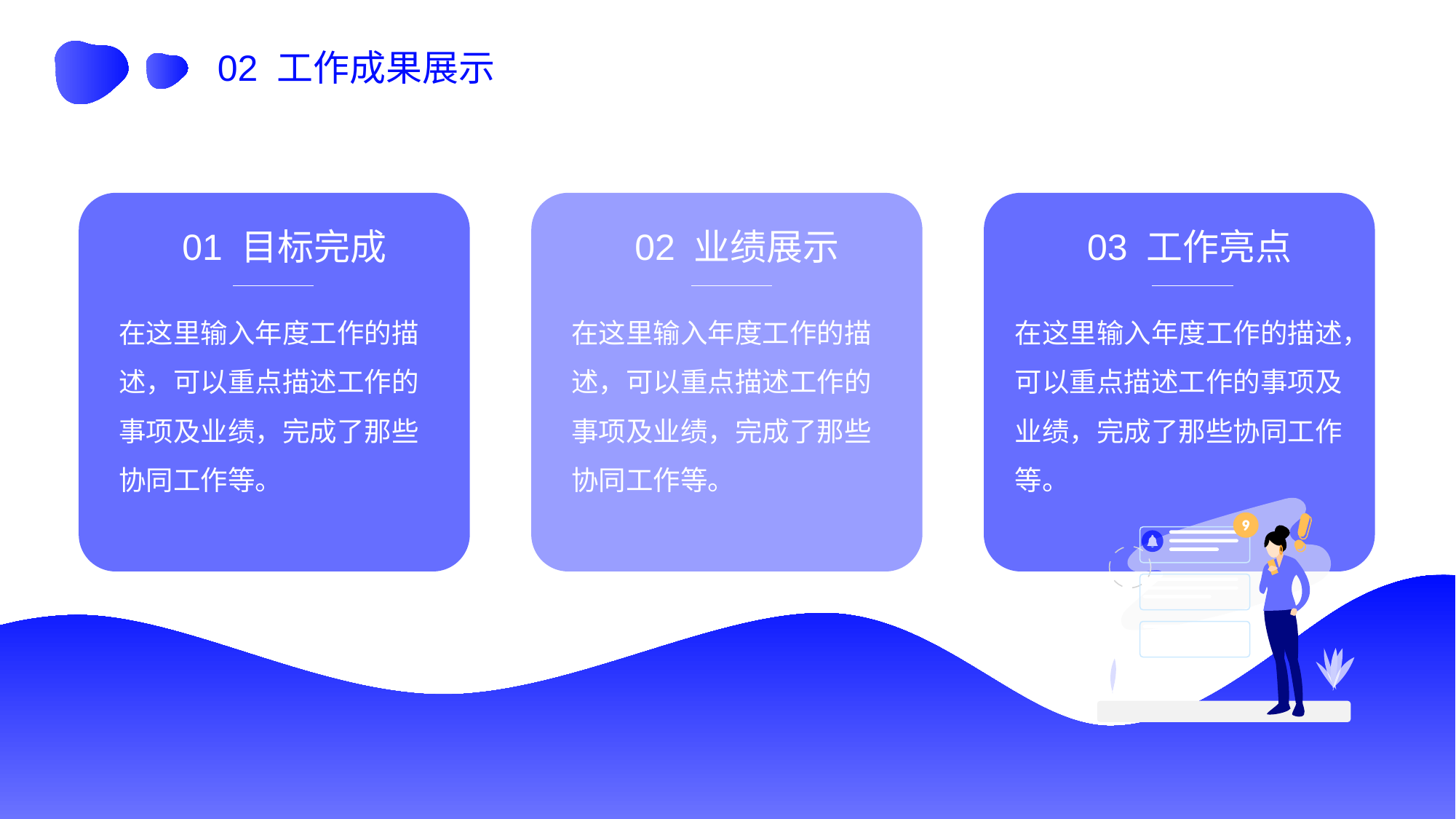

02 工作成果展示

01 目标完成
02 业绩展示
03 工作亮点
在这里输入年度工作的描述，可以重点描述工作的事项及业绩，完成了那些协同工作等。
在这里输入年度工作的描述，可以重点描述工作的事项及业绩，完成了那些协同工作等。
在这里输入年度工作的描述，可以重点描述工作的事项及业绩，完成了那些协同工作等。